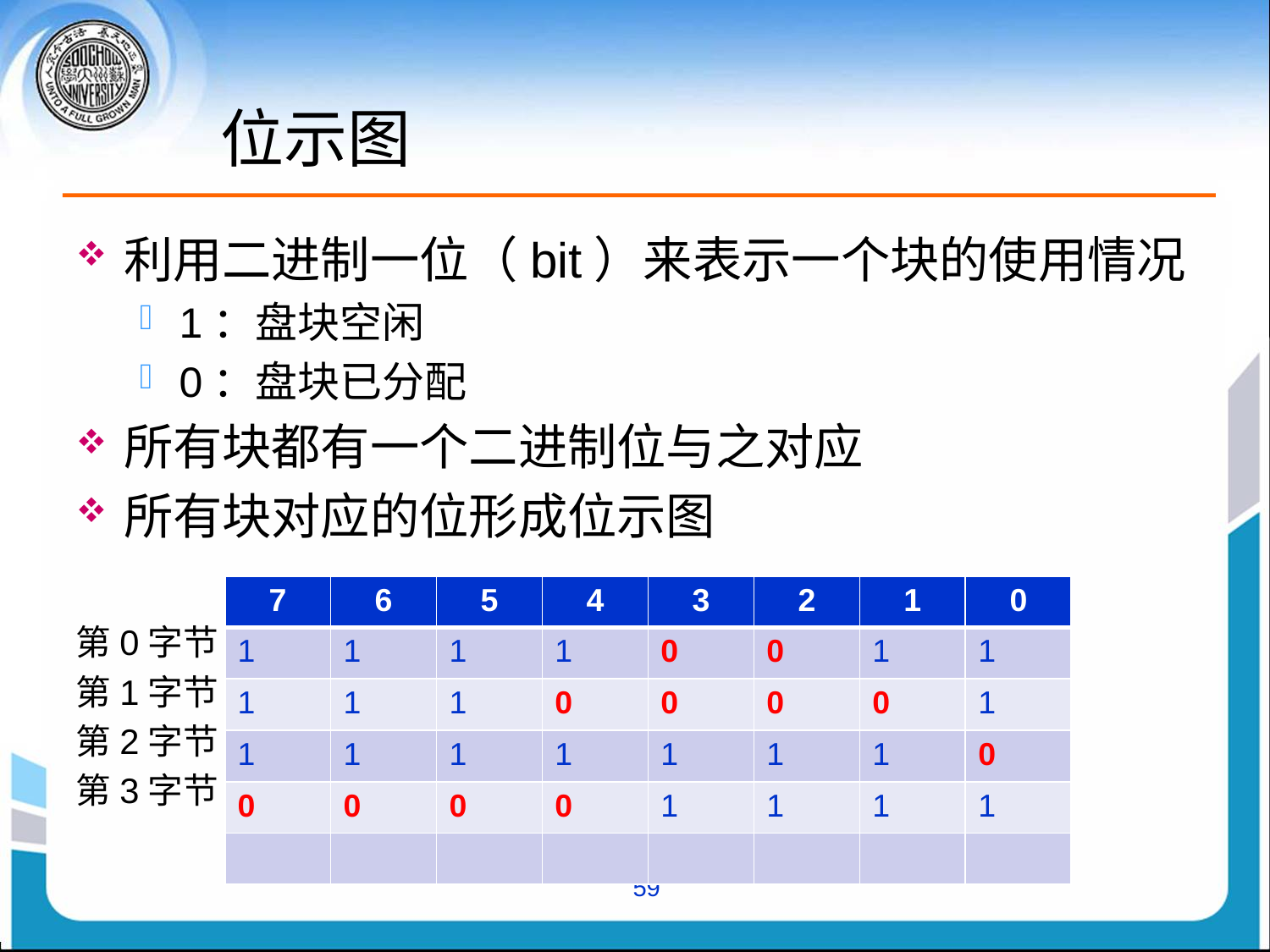

# 位示图
利用二进制一位（bit）来表示一个块的使用情况
1：盘块空闲
0：盘块已分配
所有块都有一个二进制位与之对应
所有块对应的位形成位示图

第0字节
第1字节
第2字节
第3字节

| 7 | 6 | 5 | 4 | 3 | 2 | 1 | 0 |
| --- | --- | --- | --- | --- | --- | --- | --- |
| 1 | 1 | 1 | 1 | 0 | 0 | 1 | 1 |
| 1 | 1 | 1 | 0 | 0 | 0 | 0 | 1 |
| 1 | 1 | 1 | 1 | 1 | 1 | 1 | 0 |
| 0 | 0 | 0 | 0 | 1 | 1 | 1 | 1 |
|  |  |  |  |  |  |  |  |
59